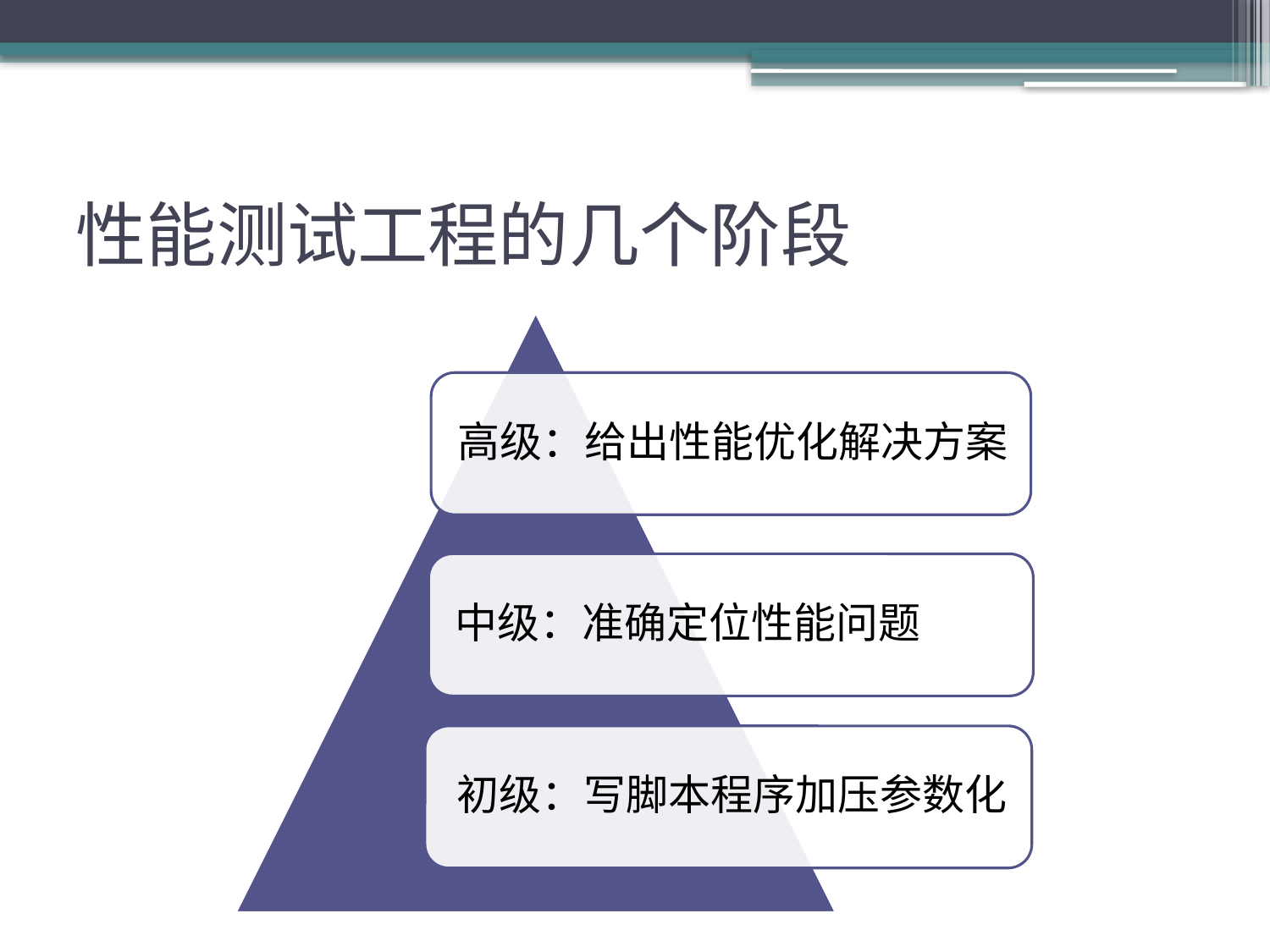

# 性能测试工程的几个阶段
高级：给出性能优化解决方案
中级：准确定位性能问题
初级：写脚本程序加压参数化